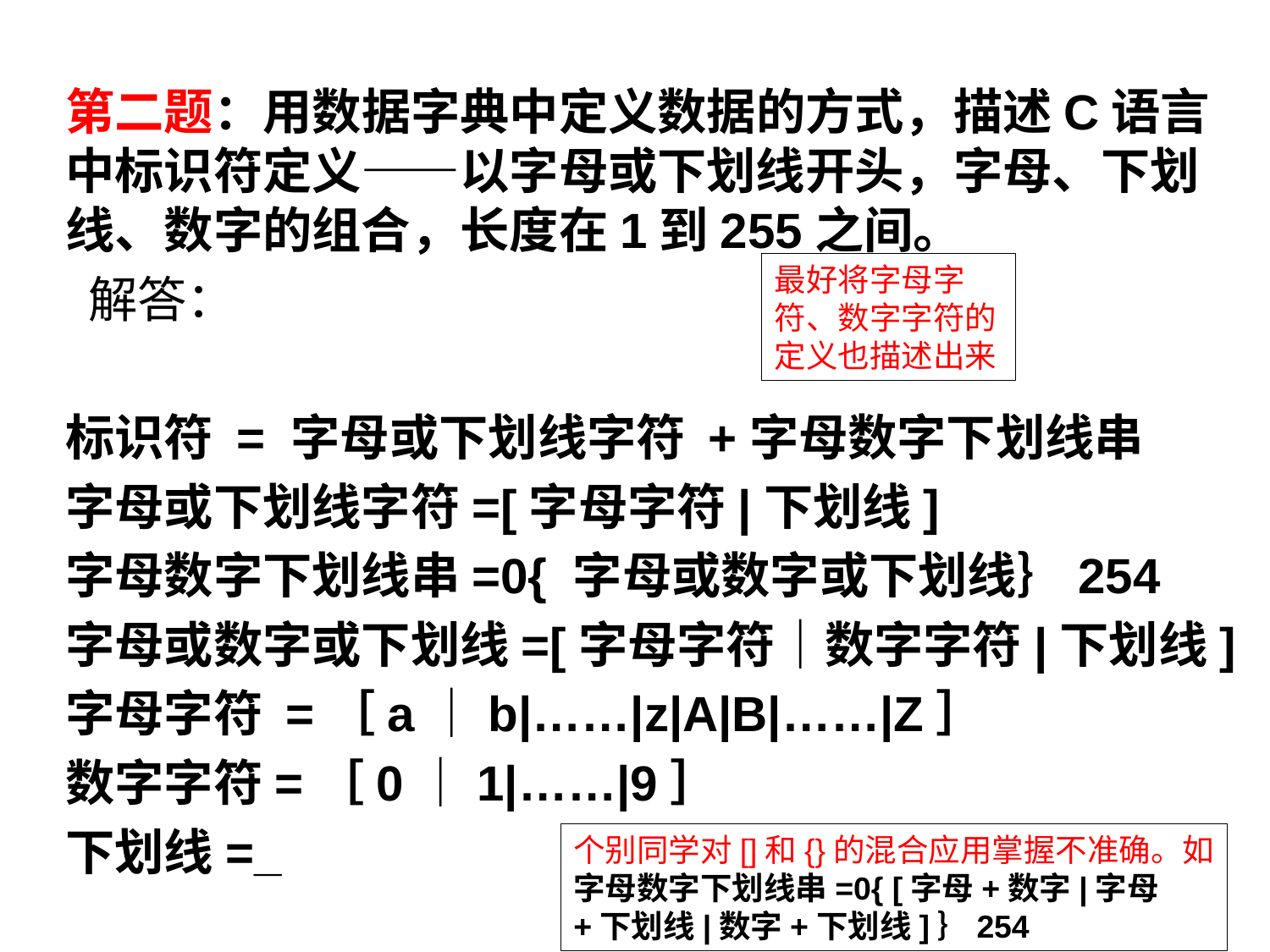

第二题：用数据字典中定义数据的方式，描述C语言中标识符定义——以字母或下划线开头，字母、下划线、数字的组合，长度在1到255之间。
 解答：

标识符 = 字母或下划线字符 +字母数字下划线串
字母或下划线字符=[字母字符|下划线]
字母数字下划线串=0{ 字母或数字或下划线｝254
字母或数字或下划线=[字母字符｜数字字符|下划线]
字母字符 =［a｜b|……|z|A|B|……|Z］
数字字符=［0｜1|……|9］
下划线=_

最好将字母字符、数字字符的定义也描述出来
个别同学对[]和{}的混合应用掌握不准确。如字母数字下划线串=0{ [字母+数字|字母+下划线|数字+下划线]｝254